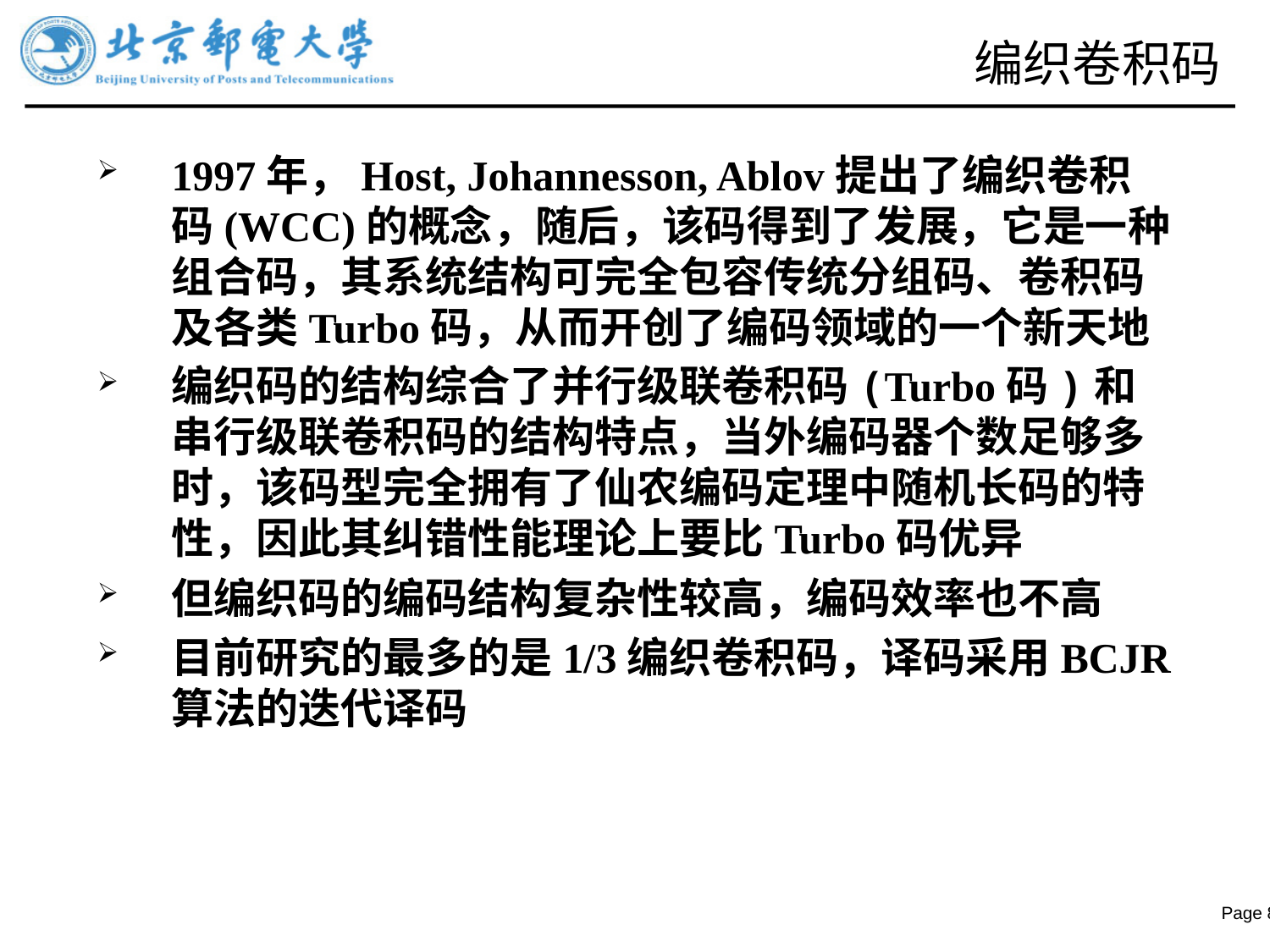

# 编织卷积码
1997年，Host, Johannesson, Ablov提出了编织卷积码(WCC)的概念，随后，该码得到了发展，它是一种组合码，其系统结构可完全包容传统分组码、卷积码及各类Turbo码，从而开创了编码领域的一个新天地
编织码的结构综合了并行级联卷积码(Turbo码)和串行级联卷积码的结构特点，当外编码器个数足够多时，该码型完全拥有了仙农编码定理中随机长码的特性，因此其纠错性能理论上要比Turbo码优异
但编织码的编码结构复杂性较高，编码效率也不高
目前研究的最多的是1/3编织卷积码，译码采用BCJR算法的迭代译码